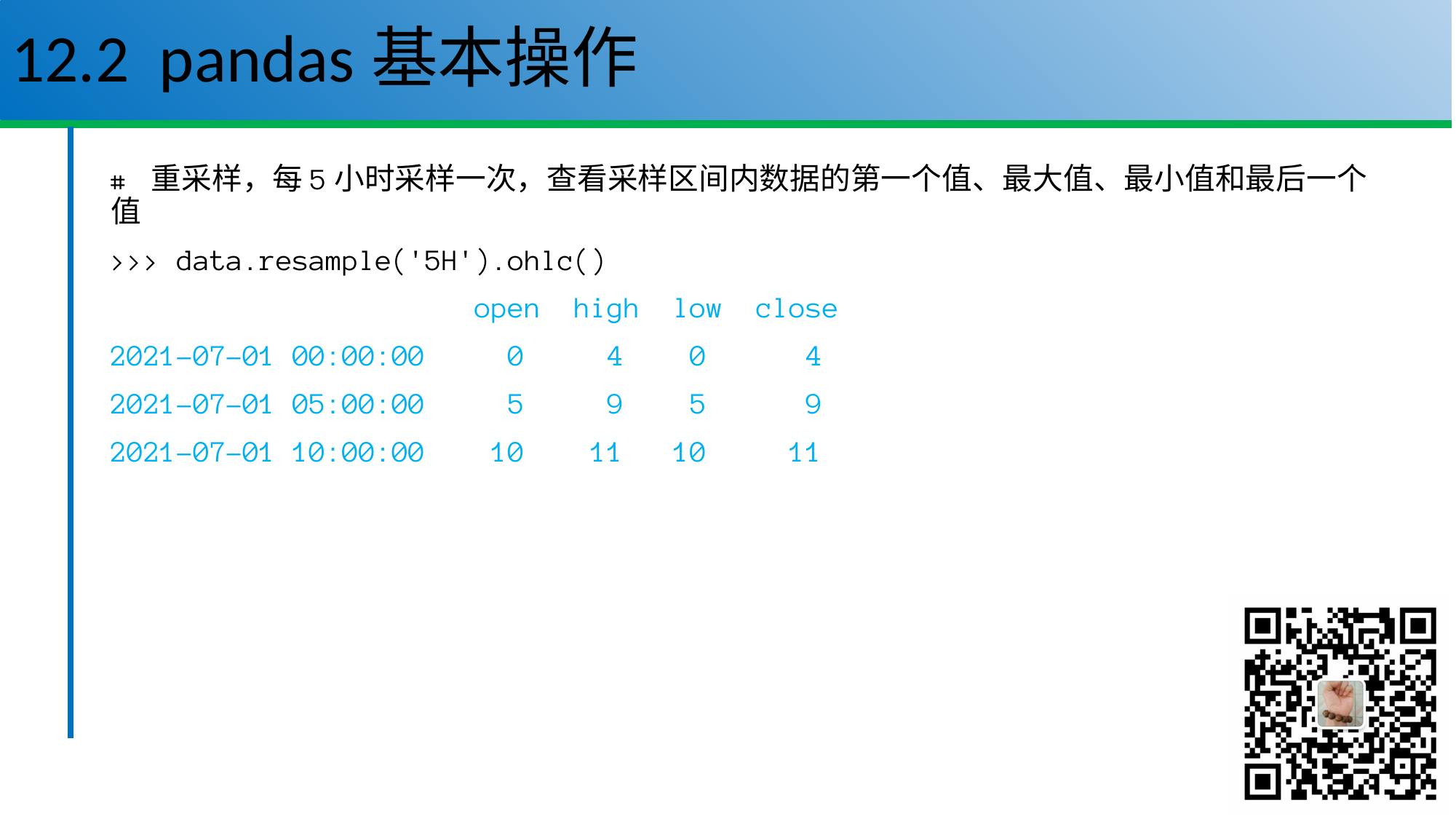

# 12.2  pandas基本操作
# 重采样，每5小时采样一次，查看采样区间内数据的第一个值、最大值、最小值和最后一个值
>>> data.resample('5H').ohlc()
                      open  high  low  close
2021-07-01 00:00:00     0     4    0      4
2021-07-01 05:00:00     5     9    5      9
2021-07-01 10:00:00    10    11   10     11
28